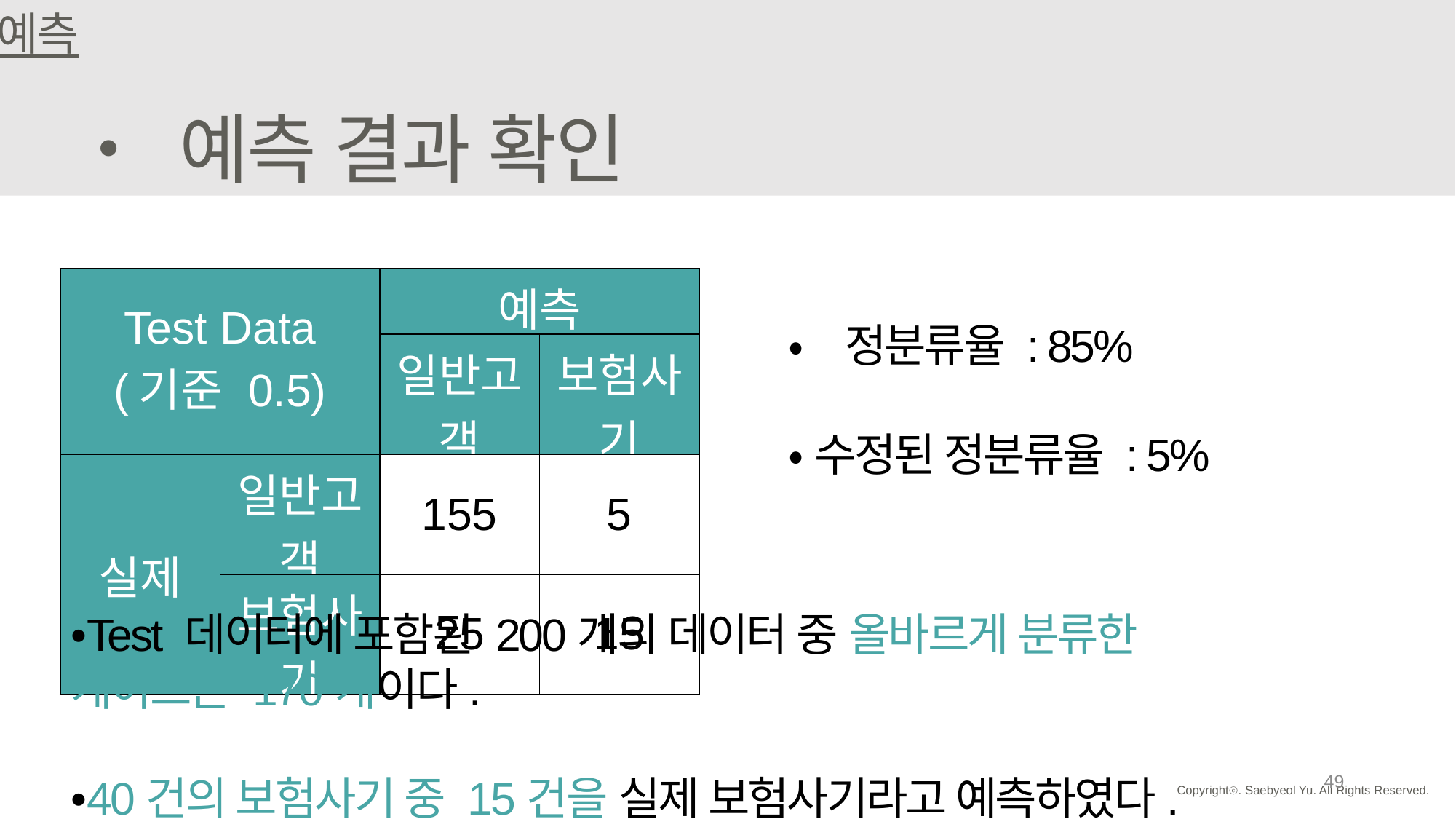

예측
• 예측 결과 확인
| Test Data (기준 0.5) |  | 예측 |  |
| --- | --- | --- | --- |
|  |  | 일반고객 | 보험사기 |
| 실제 | 일반고객 | 155 | 5 |
|  | 보험사기 | 25 | 15 |
•정분류율 : 85%

•수정된 정분류율 : 5%
•Test 데이터에 포함된 200개의 데이터 중 올바르게 분류한 케이스는 170개이다.

•40건의 보험사기 중 15건을 실제 보험사기라고 예측하였다.
49